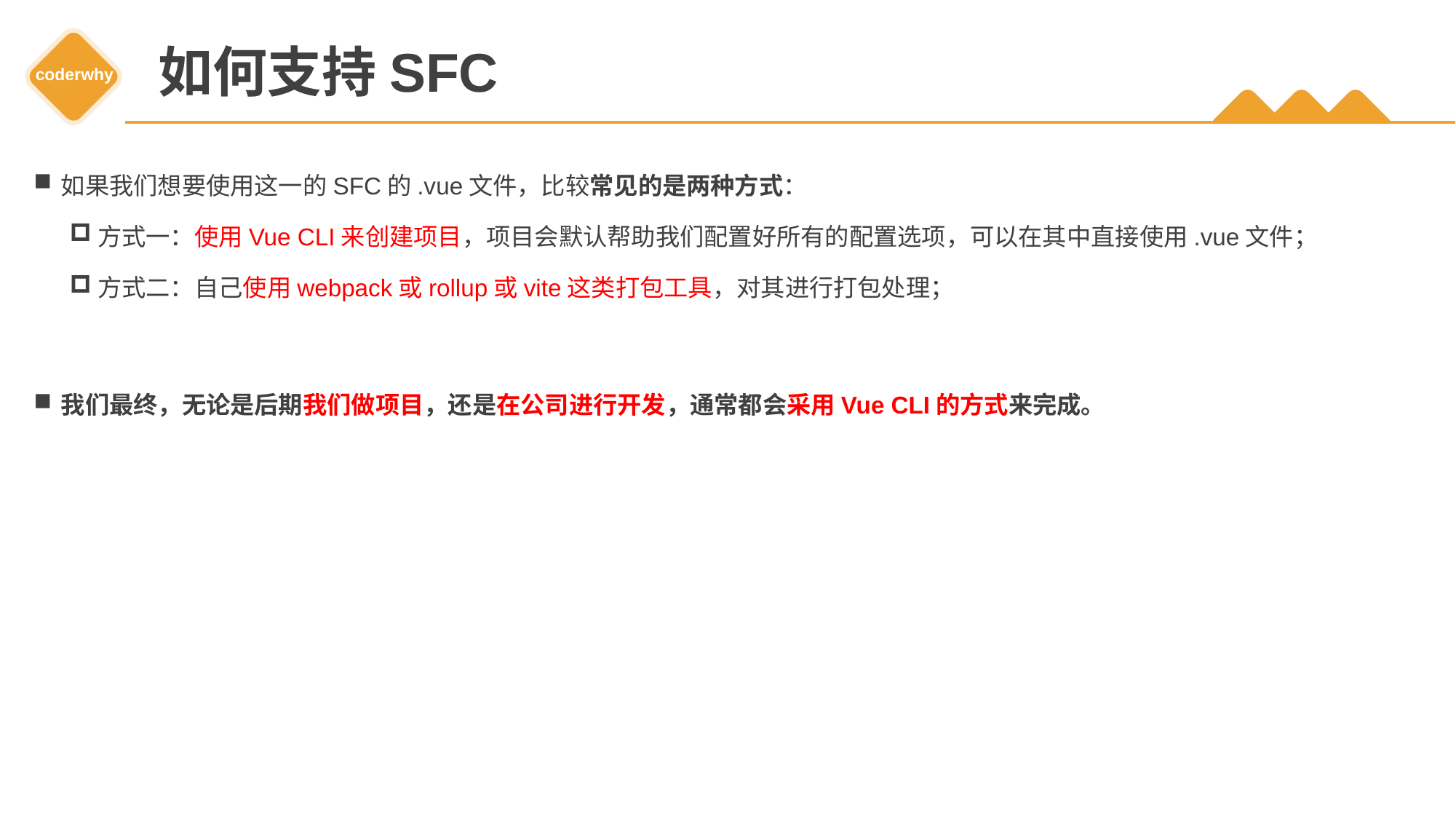

# 如何支持SFC
如果我们想要使用这一的SFC的.vue文件，比较常见的是两种方式：
方式一：使用Vue CLI来创建项目，项目会默认帮助我们配置好所有的配置选项，可以在其中直接使用.vue文件；
方式二：自己使用webpack或rollup或vite这类打包工具，对其进行打包处理；

我们最终，无论是后期我们做项目，还是在公司进行开发，通常都会采用Vue CLI的方式来完成。